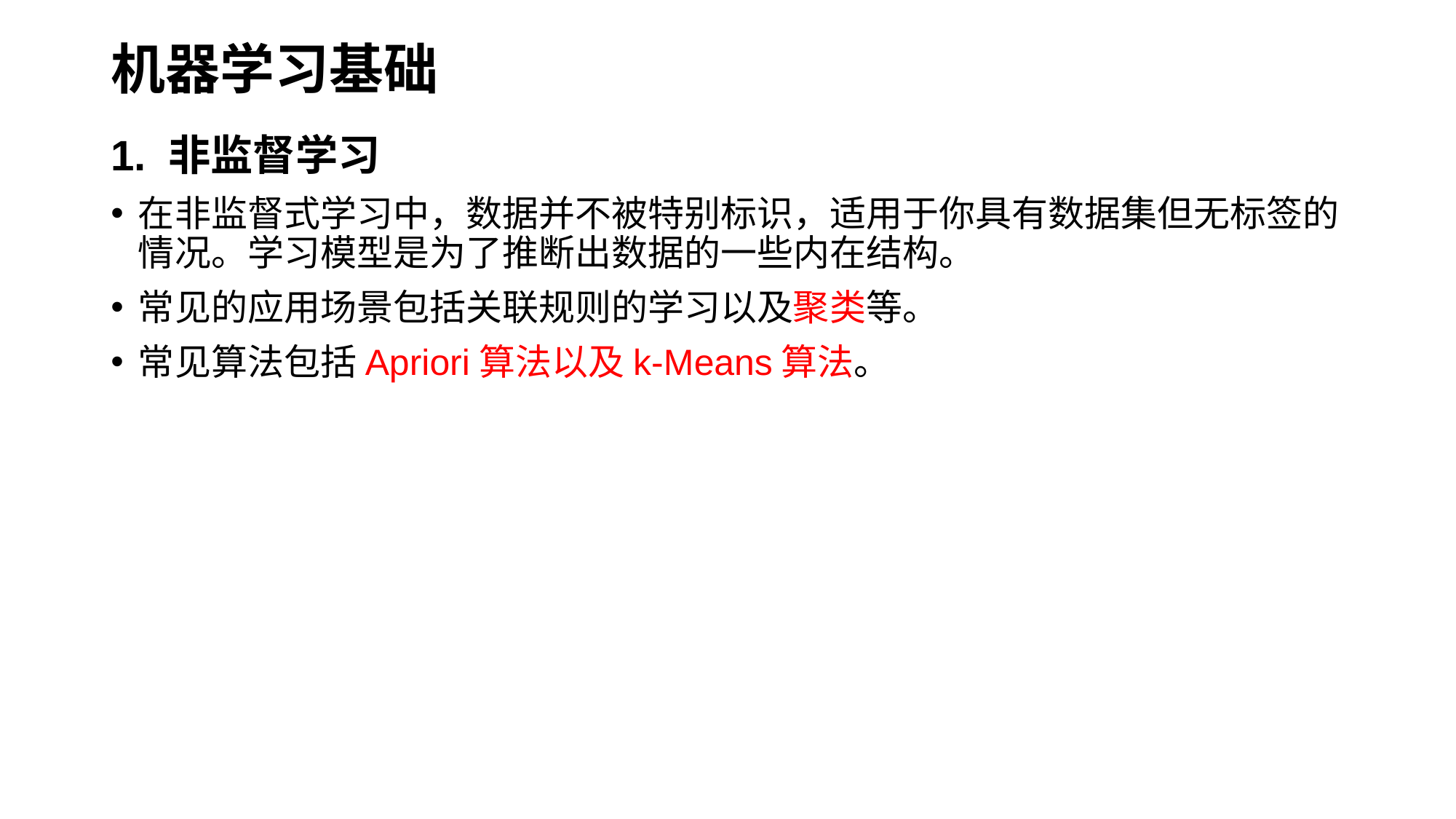

# 机器学习基础
1. 非监督学习
在非监督式学习中，数据并不被特别标识，适用于你具有数据集但无标签的情况。学习模型是为了推断出数据的一些内在结构。
常见的应用场景包括关联规则的学习以及聚类等。
常见算法包括Apriori算法以及k-Means算法。